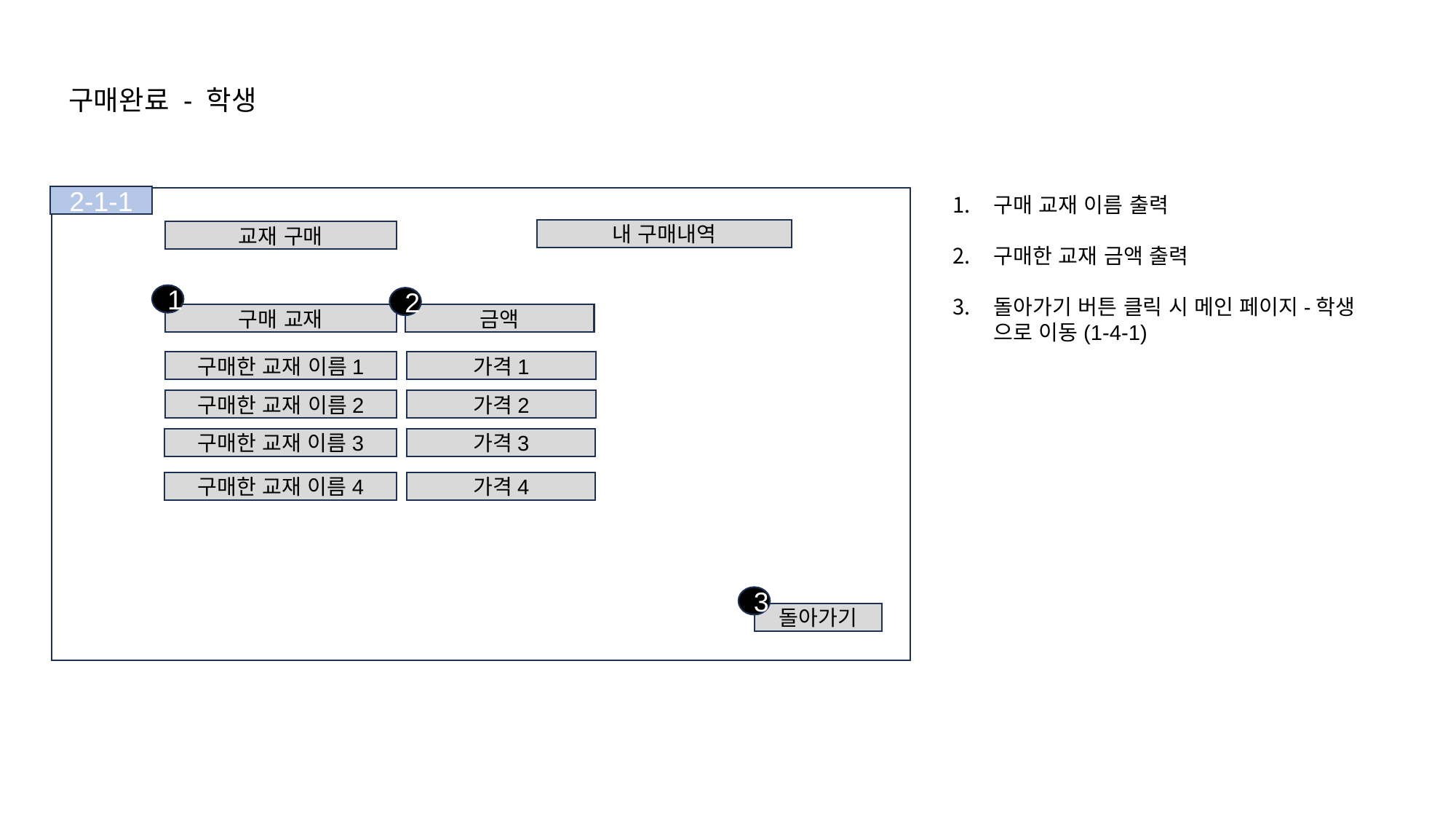

구매완료 - 학생
2-1-1
구매 교재 이름 출력

구매한 교재 금액 출력

돌아가기 버튼 클릭 시 메인 페이지-학생
      으로 이동(1-4-1)

내 구매내역
교재 구매
1
2
구매 교재
금액
구매한 교재 이름1
가격1
구매한 교재 이름2
가격2
구매한 교재 이름3
가격3
구매한 교재 이름4
가격4
3
돌아가기